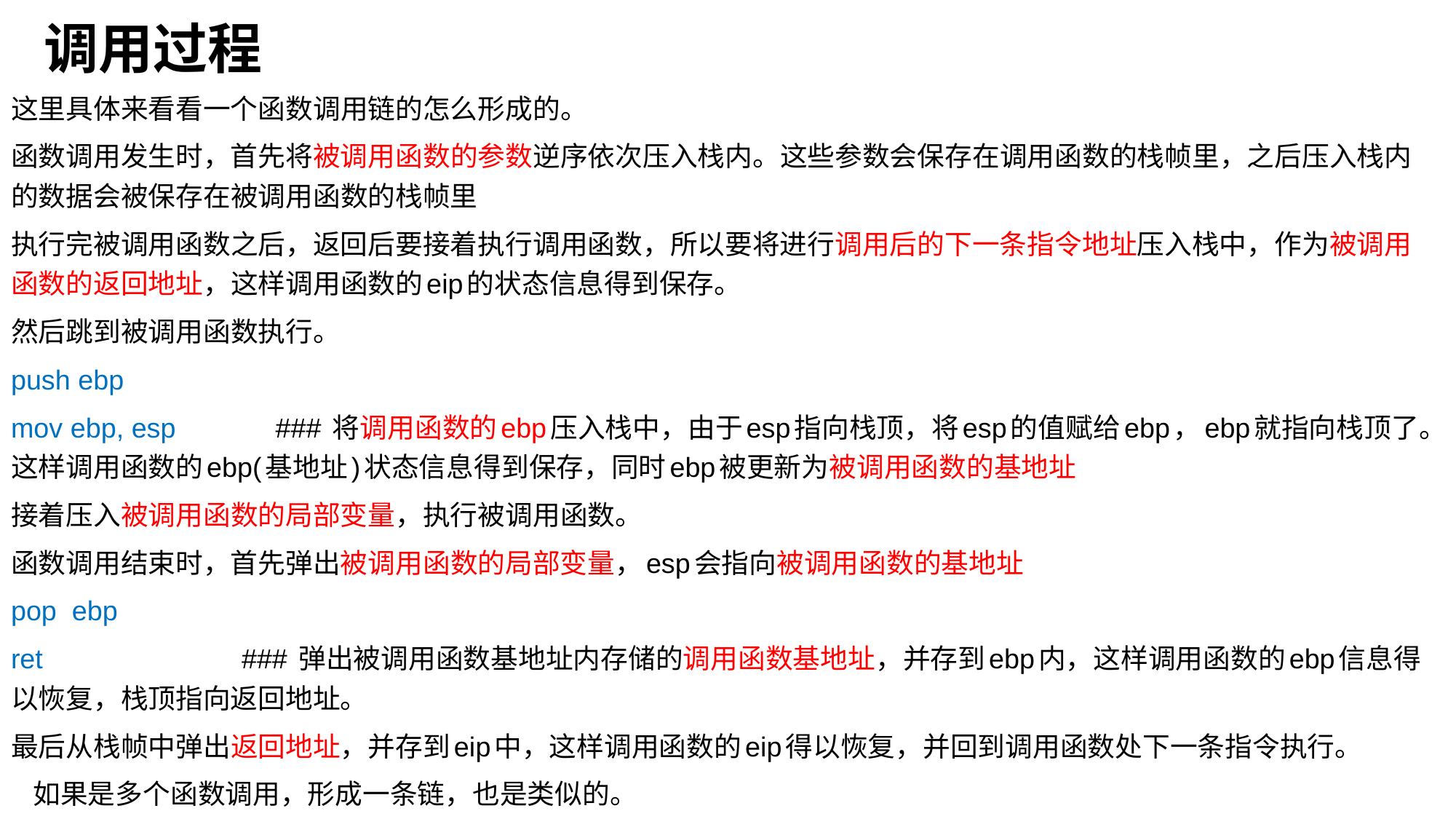

# 调用过程
这里具体来看看一个函数调用链的怎么形成的。
函数调用发生时，首先将被调用函数的参数逆序依次压入栈内。这些参数会保存在调用函数的栈帧里，之后压入栈内的数据会被保存在被调用函数的栈帧里
执行完被调用函数之后，返回后要接着执行调用函数，所以要将进行调用后的下一条指令地址压入栈中，作为被调用函数的返回地址，这样调用函数的eip的状态信息得到保存。
然后跳到被调用函数执行。
push ebp
mov ebp, esp             ### 将调用函数的ebp压入栈中，由于esp指向栈顶，将esp的值赋给ebp，ebp就指向栈顶了。这样调用函数的ebp(基地址)状态信息得到保存，同时ebp被更新为被调用函数的基地址
接着压入被调用函数的局部变量，执行被调用函数。
函数调用结束时，首先弹出被调用函数的局部变量，esp会指向被调用函数的基地址
pop  ebp
ret                          ### 弹出被调用函数基地址内存储的调用函数基地址，并存到ebp内，这样调用函数的ebp信息得以恢复，栈顶指向返回地址。
最后从栈帧中弹出返回地址，并存到eip中，这样调用函数的eip得以恢复，并回到调用函数处下一条指令执行。
   如果是多个函数调用，形成一条链，也是类似的。